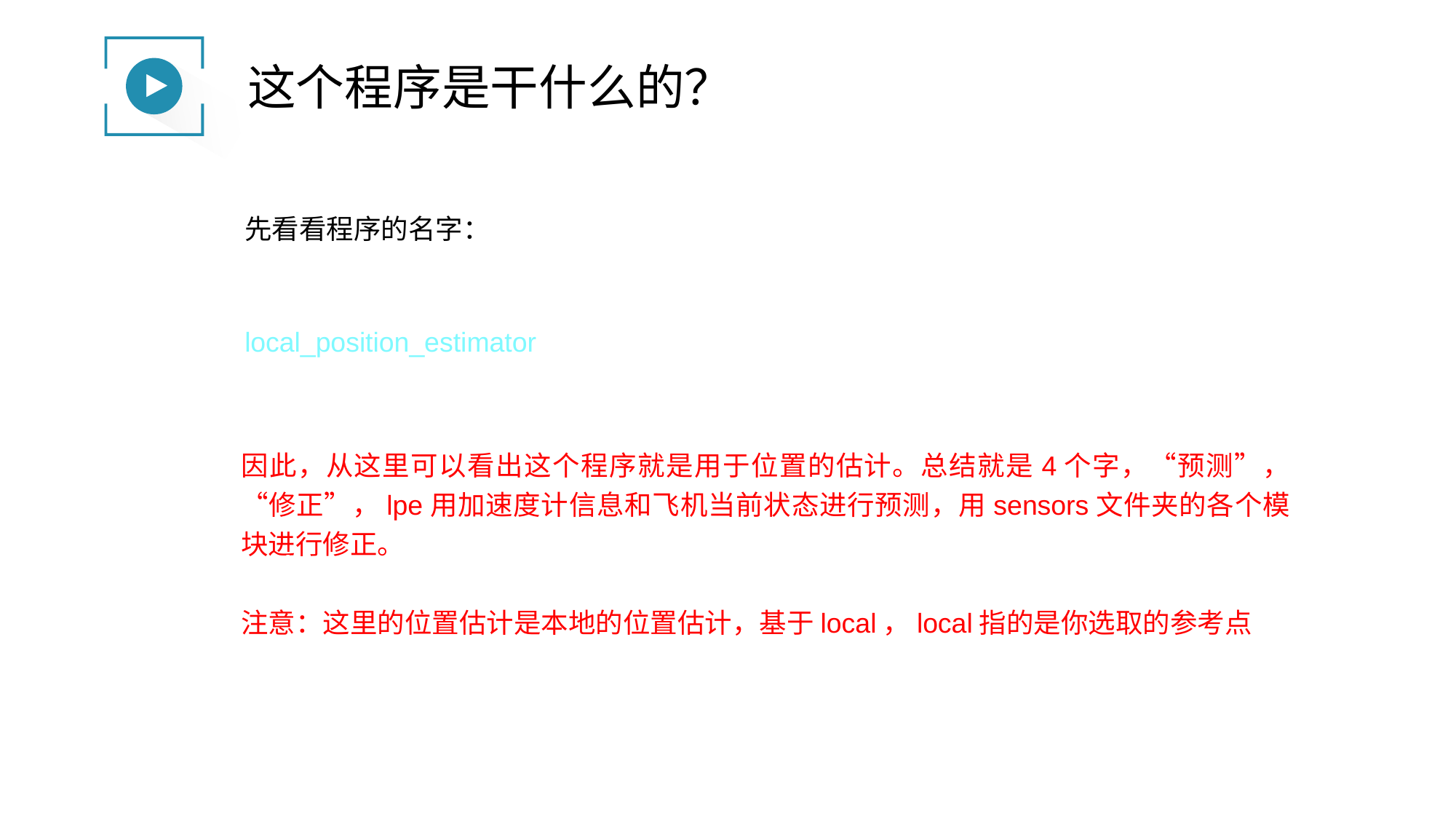

这个程序是干什么的？
先看看程序的名字：
local_position_estimator
因此，从这里可以看出这个程序就是用于位置的估计。总结就是4个字，“预测”，“修正”，lpe用加速度计信息和飞机当前状态进行预测，用sensors文件夹的各个模块进行修正。

注意：这里的位置估计是本地的位置估计，基于local，local指的是你选取的参考点
标题文字添加
标题文字添加
标题文字添加